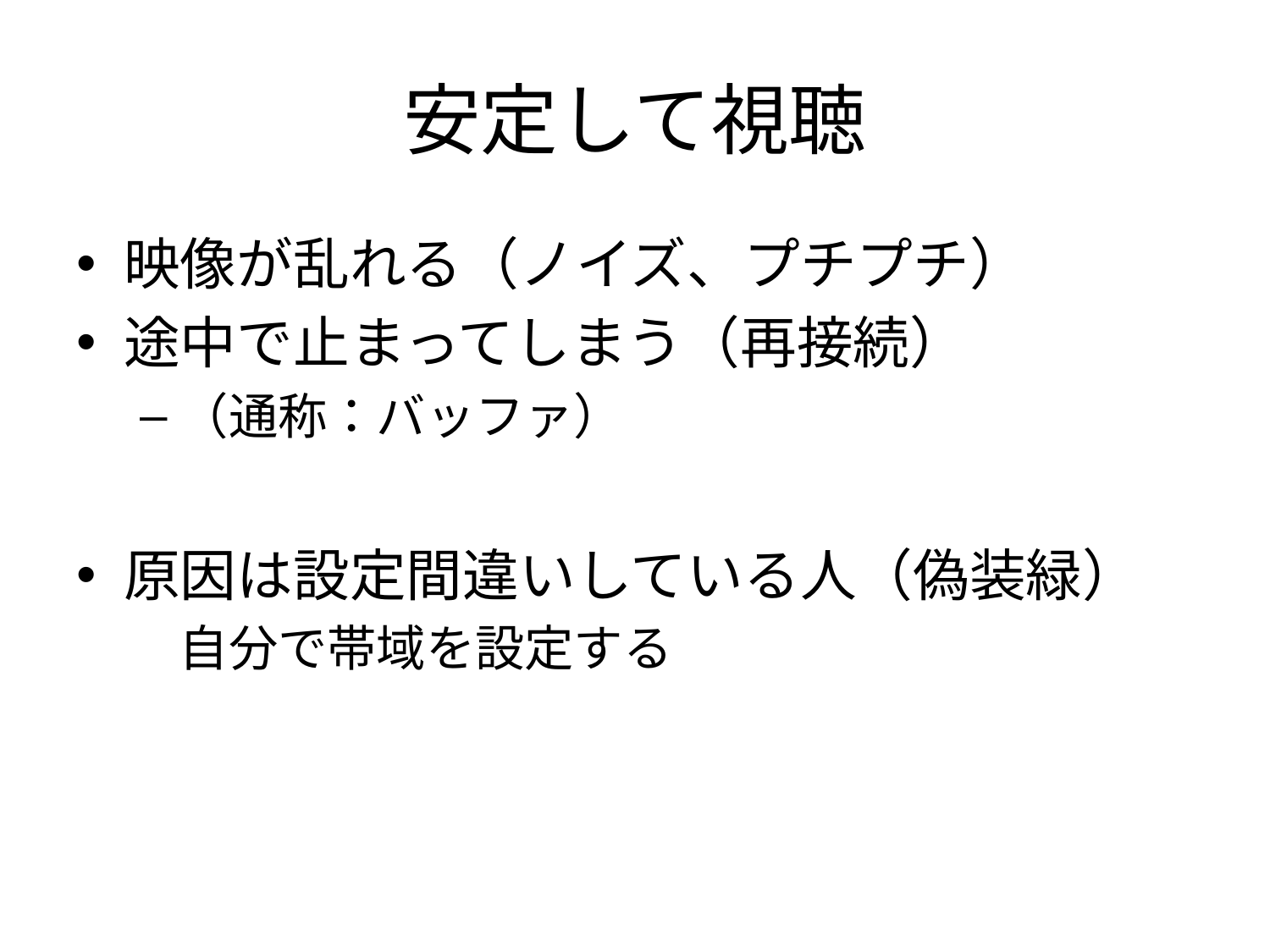

# 安定して視聴
映像が乱れる（ノイズ、プチプチ）
途中で止まってしまう（再接続）
（通称：バッファ）

原因は設定間違いしている人（偽装緑）
	自分で帯域を設定する